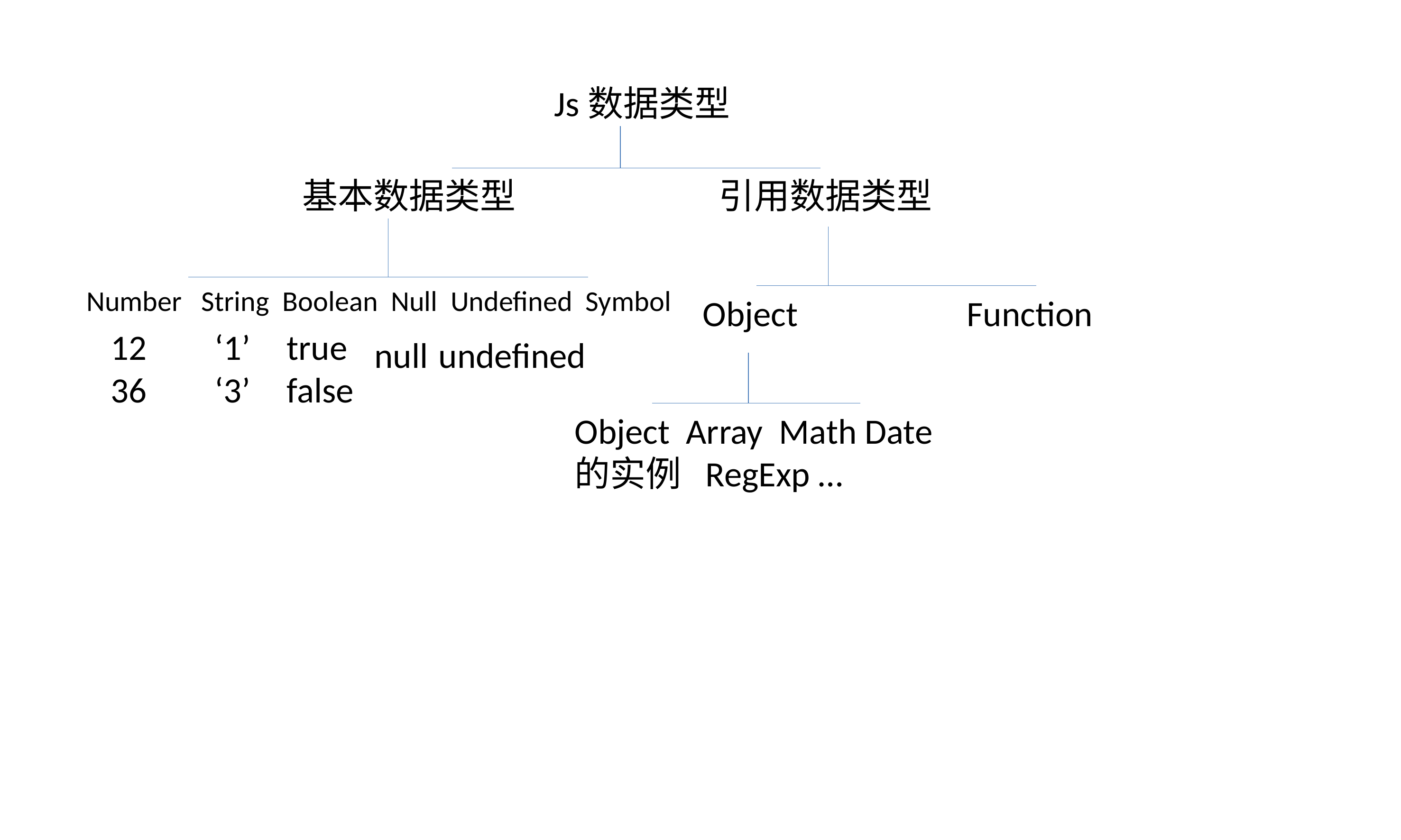

Js数据类型
基本数据类型
引用数据类型
Number   String  Boolean  Null  Undefined  Symbol
Object
Function
12
36
‘1’
‘3’
true
false
null
undefined
Object  Array  Math Date的实例  RegExp …